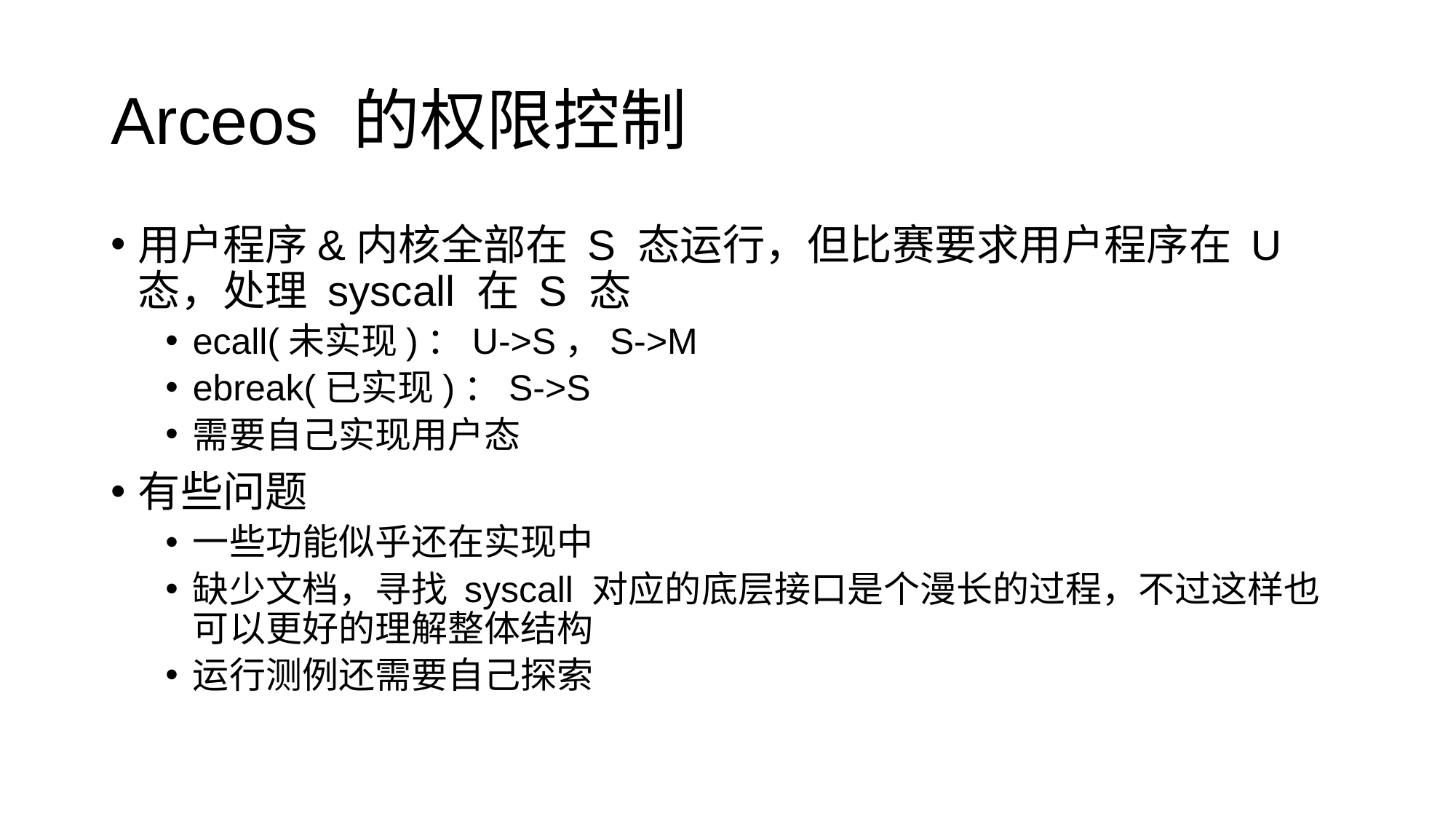

# Arceos 的权限控制
用户程序&内核全部在 S 态运行，但比赛要求用户程序在 U 态，处理 syscall 在 S 态
ecall(未实现)：U->S，S->M
ebreak(已实现)：S->S
需要自己实现用户态
有些问题
一些功能似乎还在实现中
缺少文档，寻找 syscall 对应的底层接口是个漫长的过程，不过这样也可以更好的理解整体结构
运行测例还需要自己探索